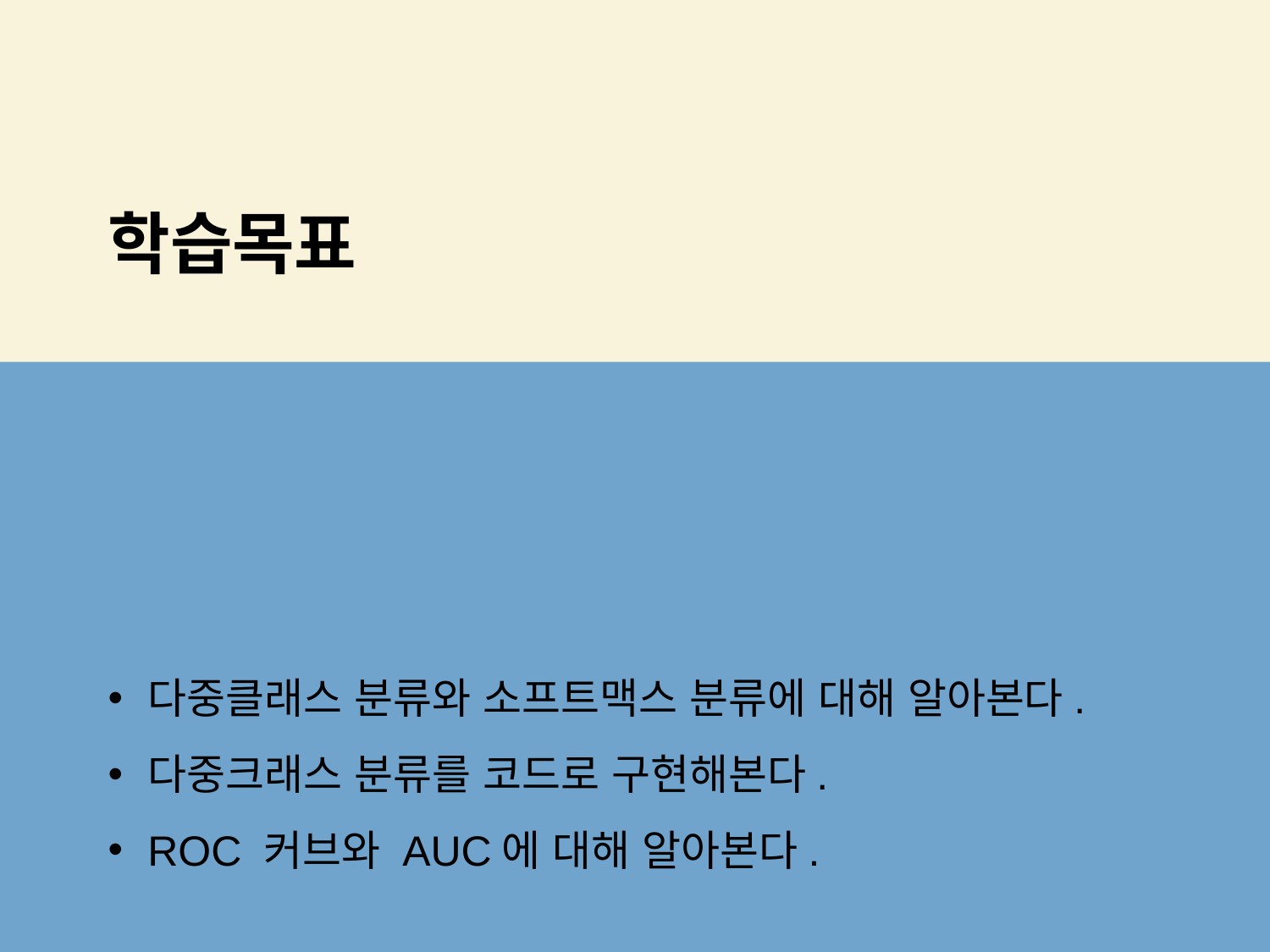

# 학습목표
다중클래스 분류와 소프트맥스 분류에 대해 알아본다.
다중크래스 분류를 코드로 구현해본다.
ROC 커브와 AUC에 대해 알아본다.